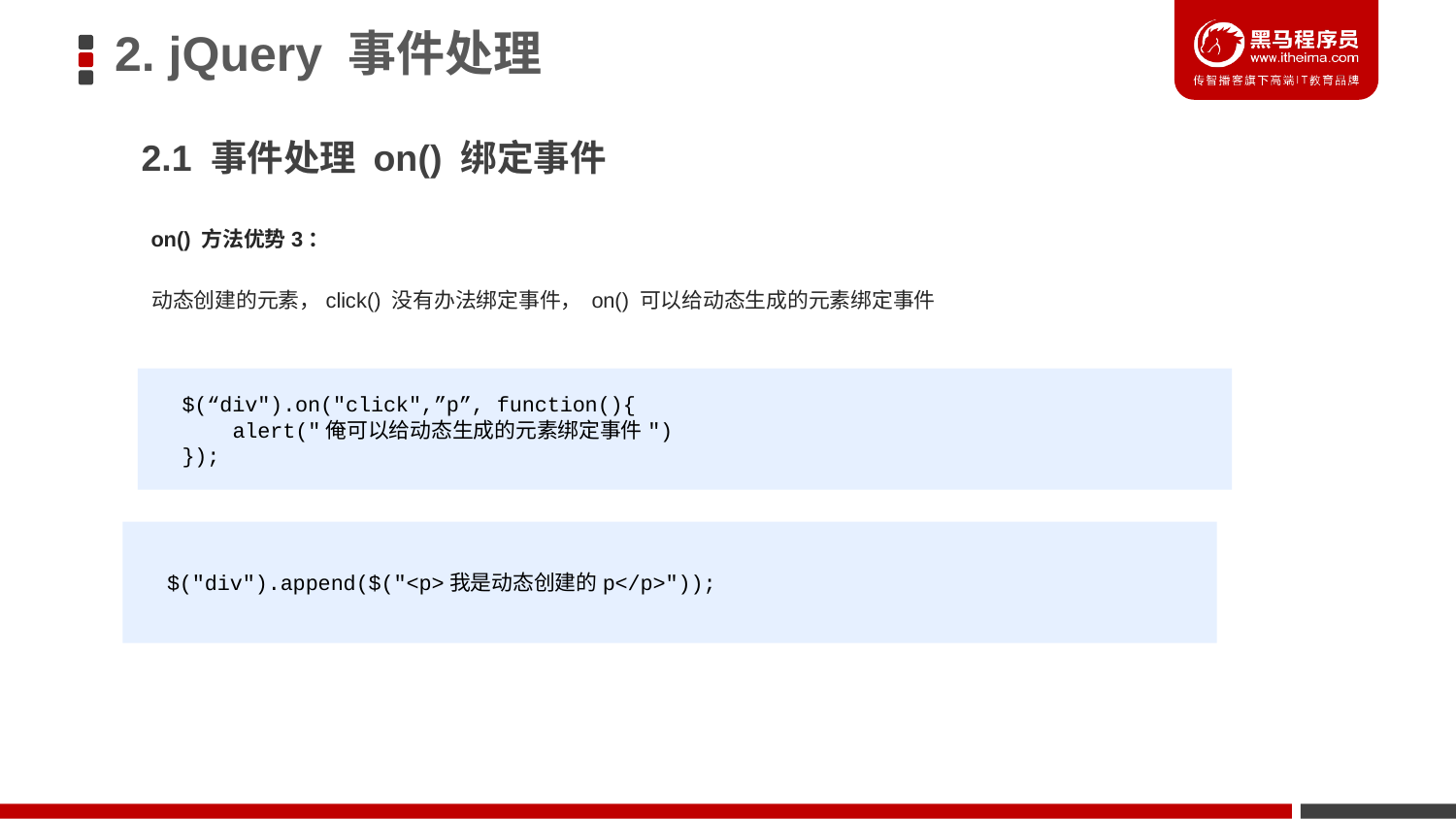

# 2. jQuery 事件处理
2.1 事件处理 on() 绑定事件
on() 方法优势3：

动态创建的元素，click() 没有办法绑定事件， on() 可以给动态生成的元素绑定事件
 $(“div").on("click",”p”, function(){
     alert("俺可以给动态生成的元素绑定事件")
 });
 $("div").append($("<p>我是动态创建的p</p>"));